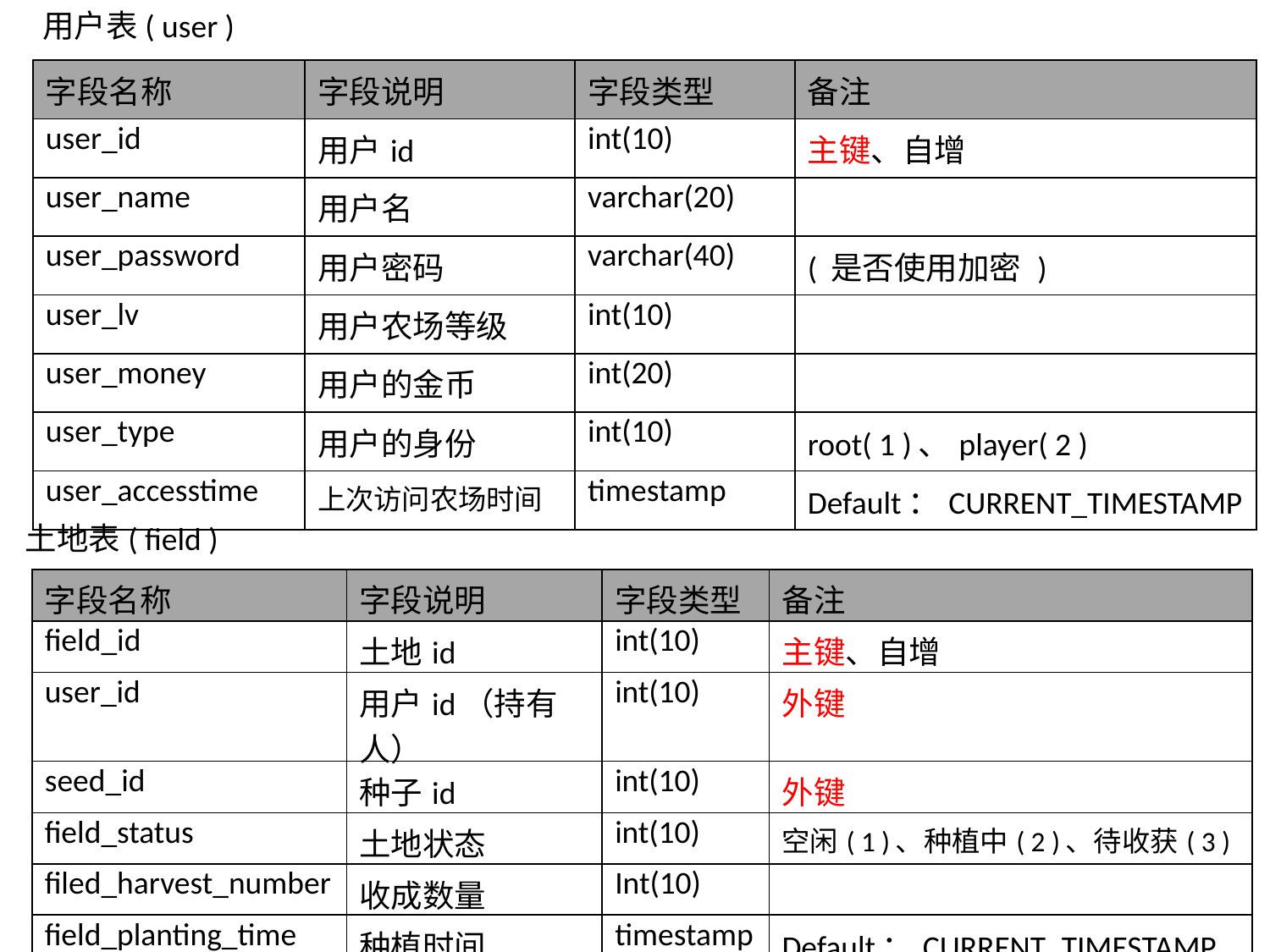

用户表( user )
| 字段名称 | 字段说明 | 字段类型 | 备注 |
| --- | --- | --- | --- |
| user\_id | 用户id | int(10) | 主键、自增 |
| user\_name | 用户名 | varchar(20) |  |
| user\_password | 用户密码 | varchar(40) | ( 是否使用加密 ) |
| user\_lv | 用户农场等级 | int(10) |  |
| user\_money | 用户的金币 | int(20) |  |
| user\_type | 用户的身份 | int(10) | root( 1 )、player( 2 ) |
| user\_accesstime | 上次访问农场时间 | timestamp | Default：CURRENT\_TIMESTAMP |
土地表( field )
| 字段名称 | 字段说明 | 字段类型 | 备注 |
| --- | --- | --- | --- |
| field\_id | 土地id | int(10) | 主键、自增 |
| user\_id | 用户id（持有人） | int(10) | 外键 |
| seed\_id | 种子id | int(10) | 外键 |
| field\_status | 土地状态 | int(10) | 空闲( 1 )、种植中( 2 )、待收获( 3 ) |
| filed\_harvest\_number | 收成数量 | Int(10) |  |
| field\_planting\_time | 种植时间 | timestamp | Default：CURRENT\_TIMESTAMP |